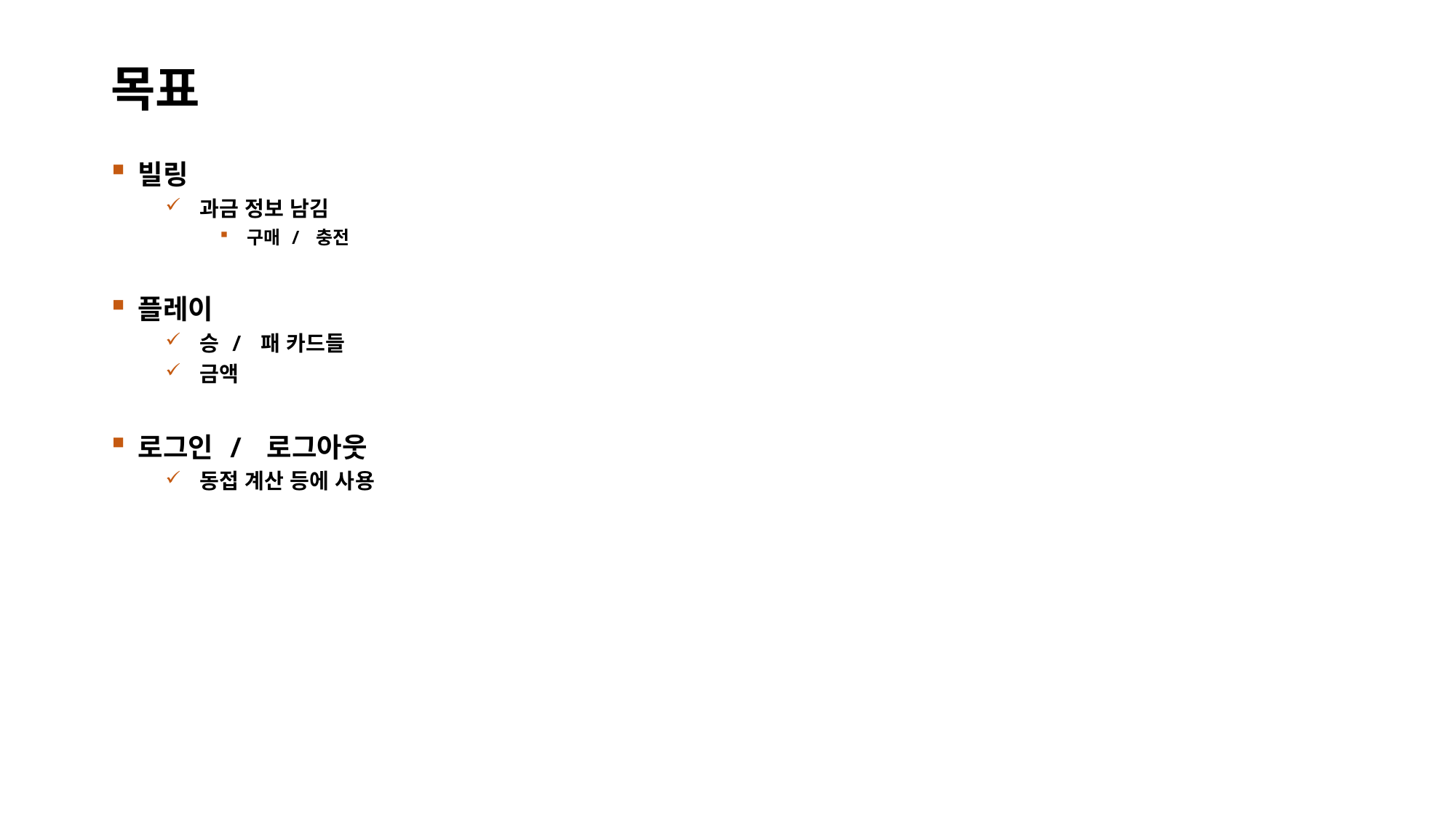

# 목표
빌링
과금 정보 남김
구매 / 충전

플레이
승 / 패 카드들
금액

로그인 / 로그아웃
동접 계산 등에 사용